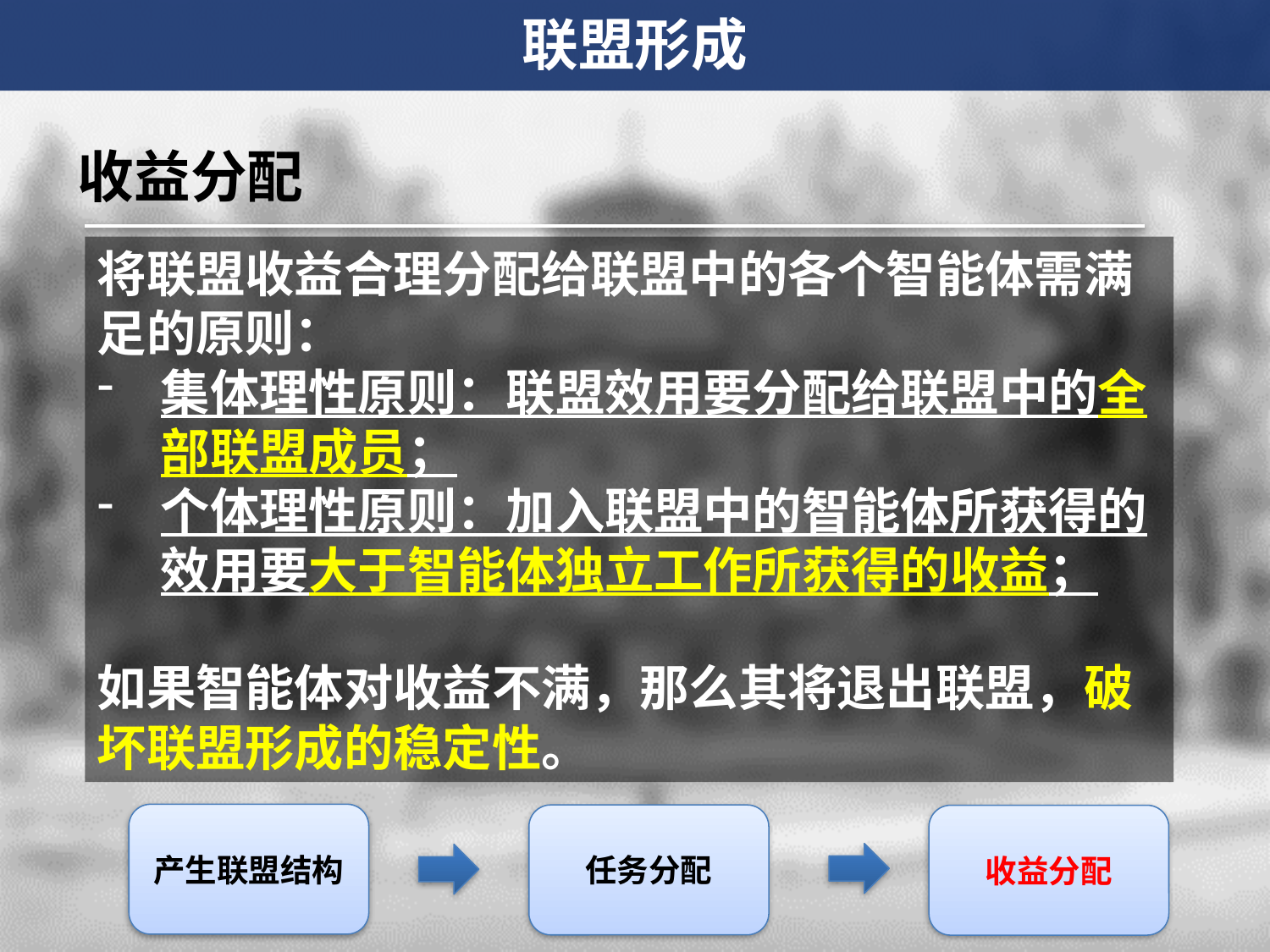

联盟形成
收益分配
将联盟收益合理分配给联盟中的各个智能体需满足的原则：
集体理性原则：联盟效用要分配给联盟中的全部联盟成员；
个体理性原则：加入联盟中的智能体所获得的效用要大于智能体独立工作所获得的收益；

如果智能体对收益不满，那么其将退出联盟，破坏联盟形成的稳定性。
产生联盟结构
任务分配
收益分配